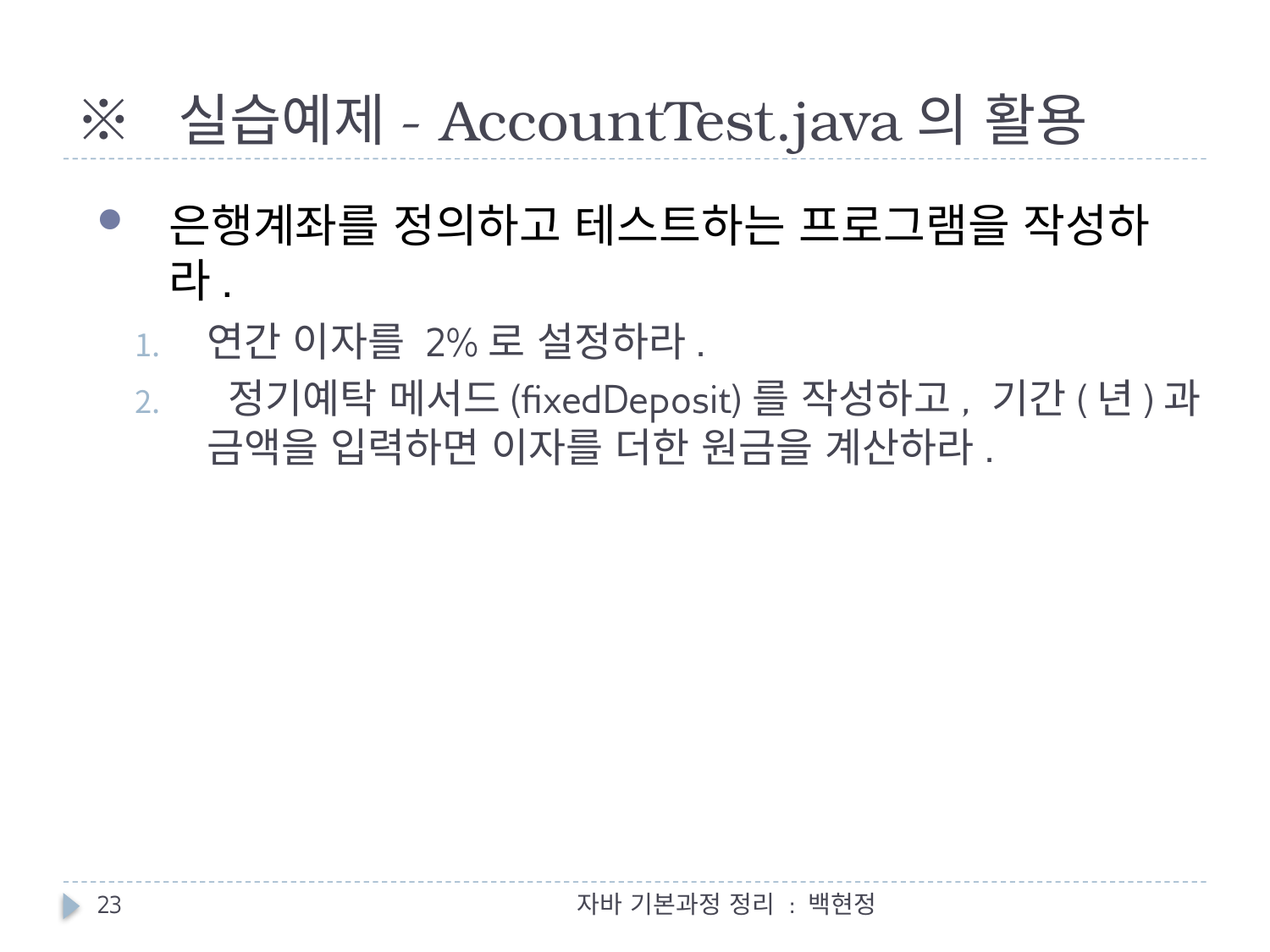

# ※  실습예제- AccountTest.java의 활용

은행계좌를 정의하고 테스트하는 프로그램을 작성하라.
연간 이자를 2%로 설정하라.
 정기예탁 메서드(fixedDeposit)를 작성하고, 기간(년)과 금액을 입력하면 이자를 더한 원금을 계산하라.

23
자바 기본과정 정리 : 백현정